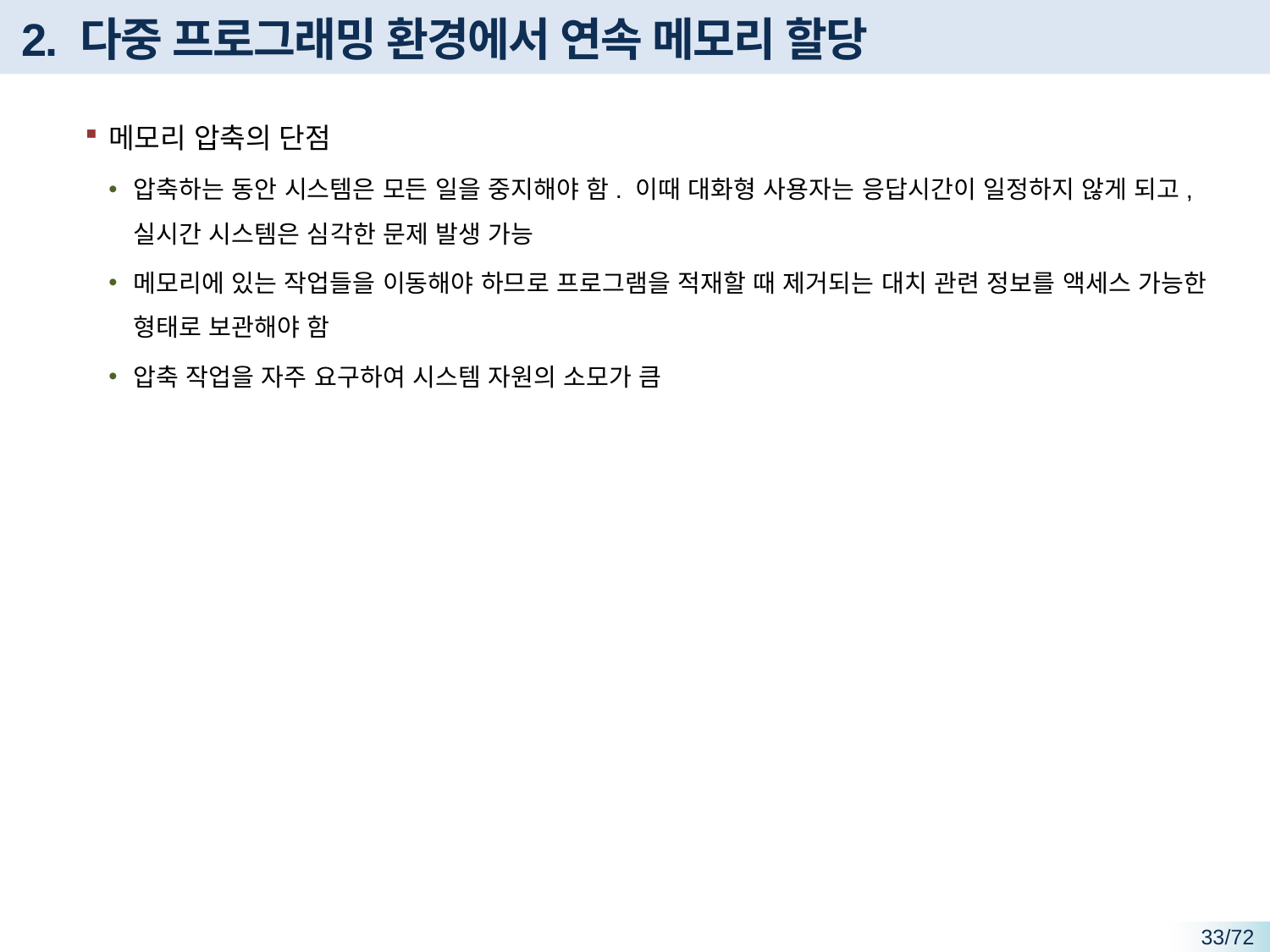

# 2. 다중 프로그래밍 환경에서 연속 메모리 할당
메모리 압축의 단점
압축하는 동안 시스템은 모든 일을 중지해야 함. 이때 대화형 사용자는 응답시간이 일정하지 않게 되고, 실시간 시스템은 심각한 문제 발생 가능
메모리에 있는 작업들을 이동해야 하므로 프로그램을 적재할 때 제거되는 대치 관련 정보를 액세스 가능한 형태로 보관해야 함
압축 작업을 자주 요구하여 시스템 자원의 소모가 큼